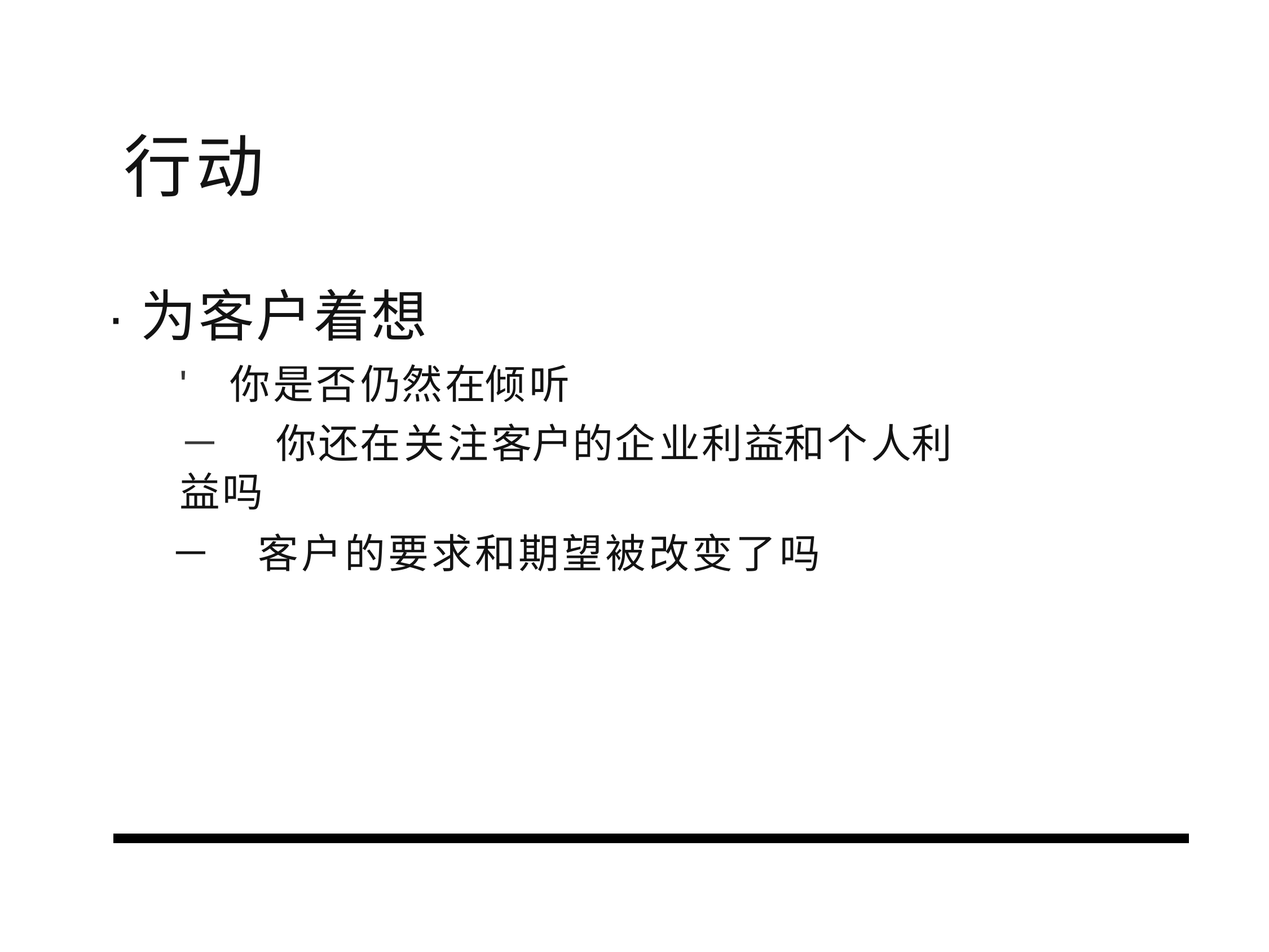

# 行动
·为客户着想
' 你是否仍然在倾听
－ 你还在关注客户的企业利益和个人利益吗
－客户的要求和期望被改变了吗